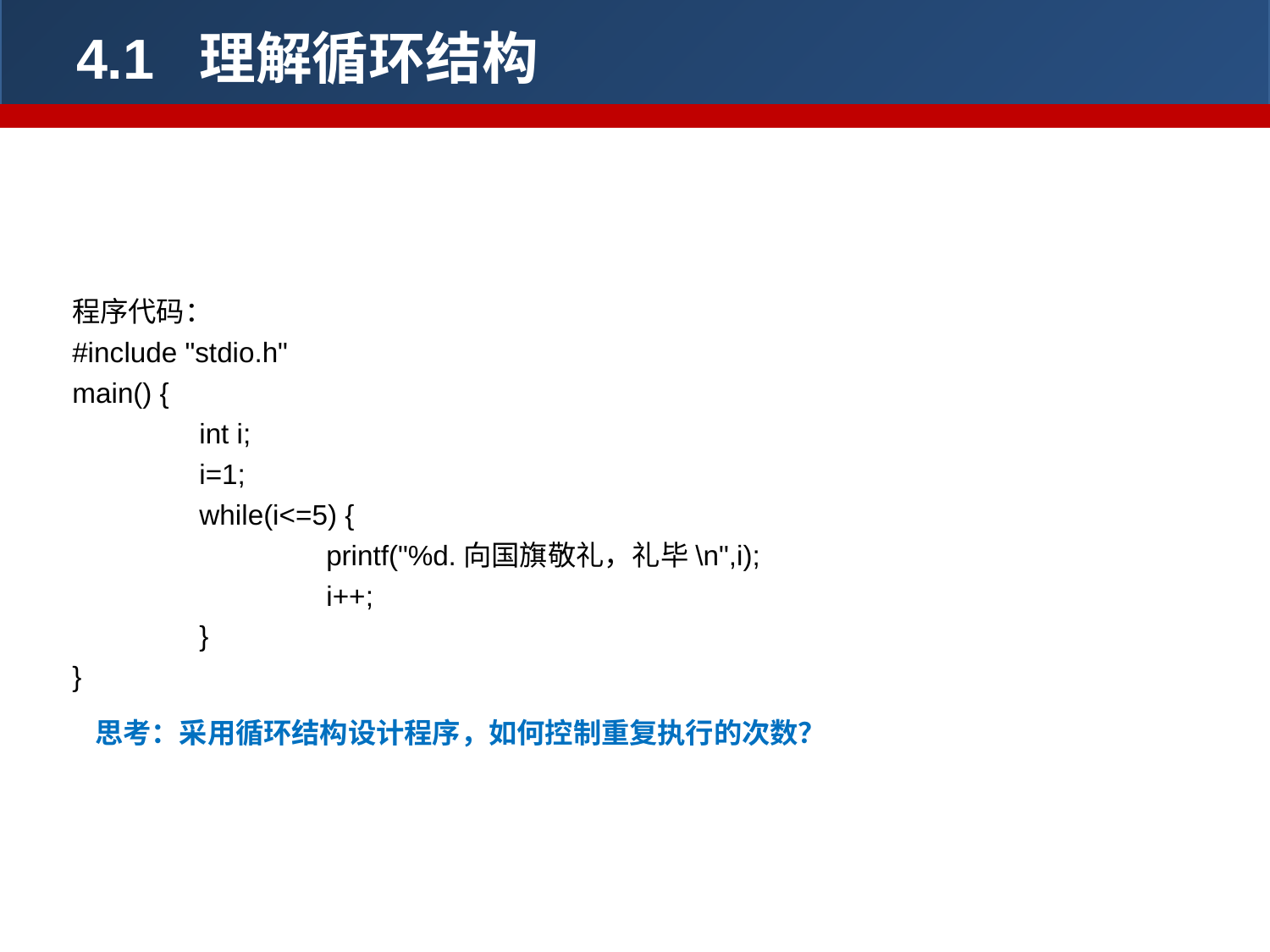

4.1  理解循环结构
例子2：向国旗敬个礼
程序代码：
#include "stdio.h"
main() {
	int i;
	i=1;
	while(i<=5) {
		printf("%d.向国旗敬礼，礼毕\n",i);
		i++;
	}
}

思考：采用循环结构设计程序，如何控制重复执行的次数？